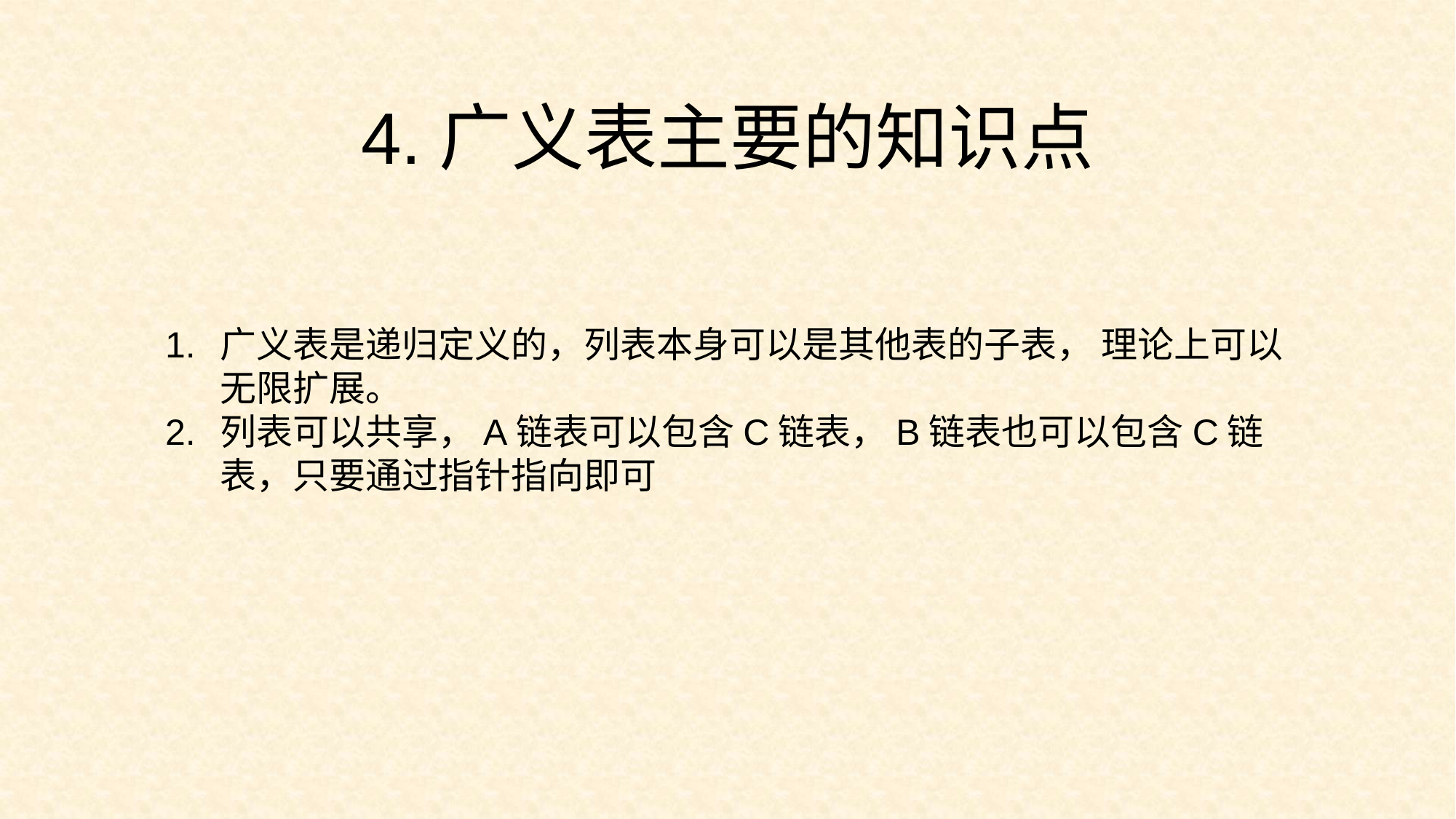

4.广义表主要的知识点
广义表是递归定义的，列表本身可以是其他表的子表， 理论上可以无限扩展。
列表可以共享，A链表可以包含C链表，B链表也可以包含C链表，只要通过指针指向即可